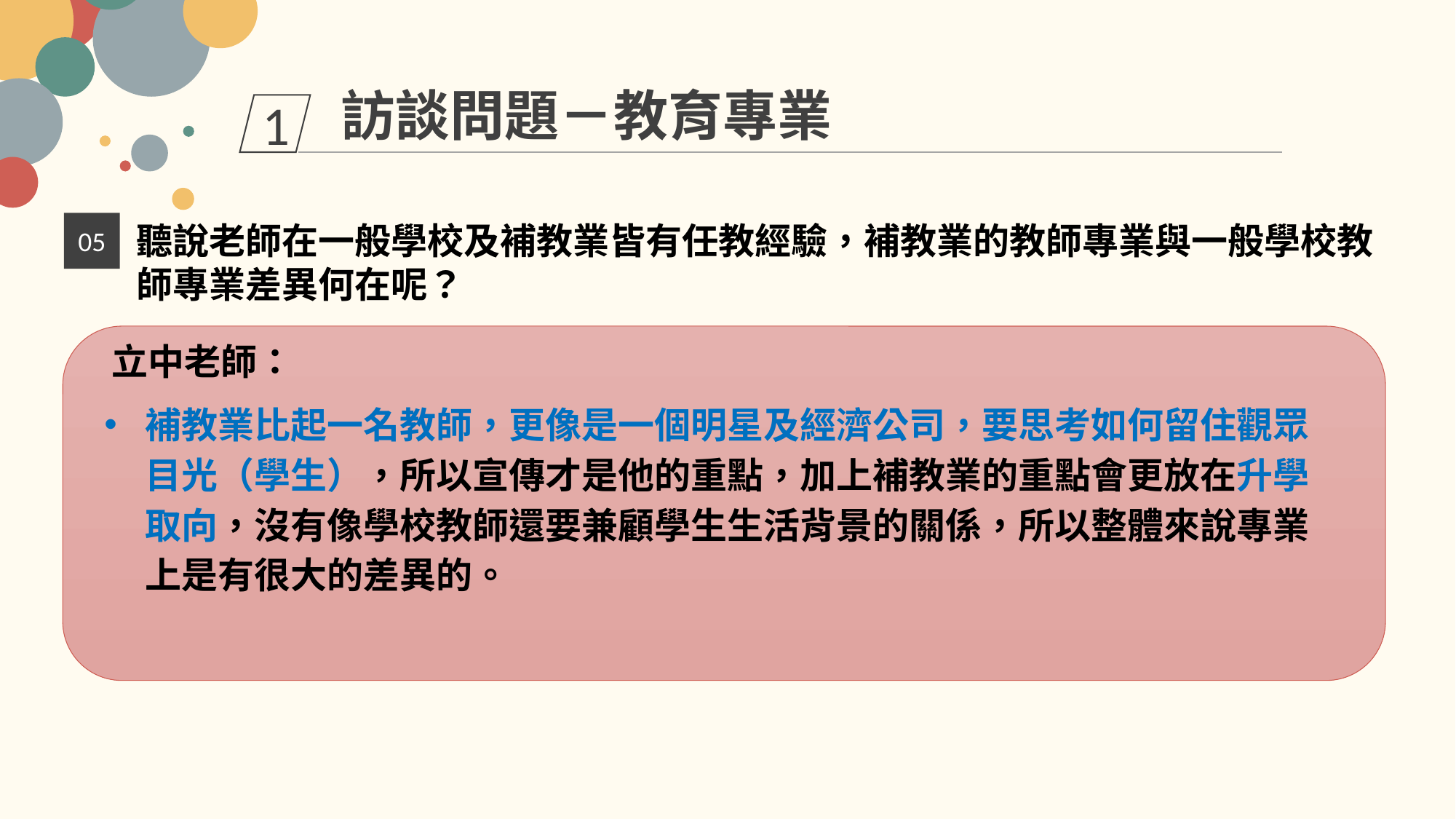

訪談問題－教育專業
1
聽說老師在一般學校及補教業皆有任教經驗，補教業的教師專業與一般學校教師專業差異何在呢？
05

立中老師：
補教業比起一名教師，更像是一個明星及經濟公司，要思考如何留住觀眾目光（學生），所以宣傳才是他的重點，加上補教業的重點會更放在升學取向，沒有像學校教師還要兼顧學生生活背景的關係，所以整體來說專業上是有很大的差異的。